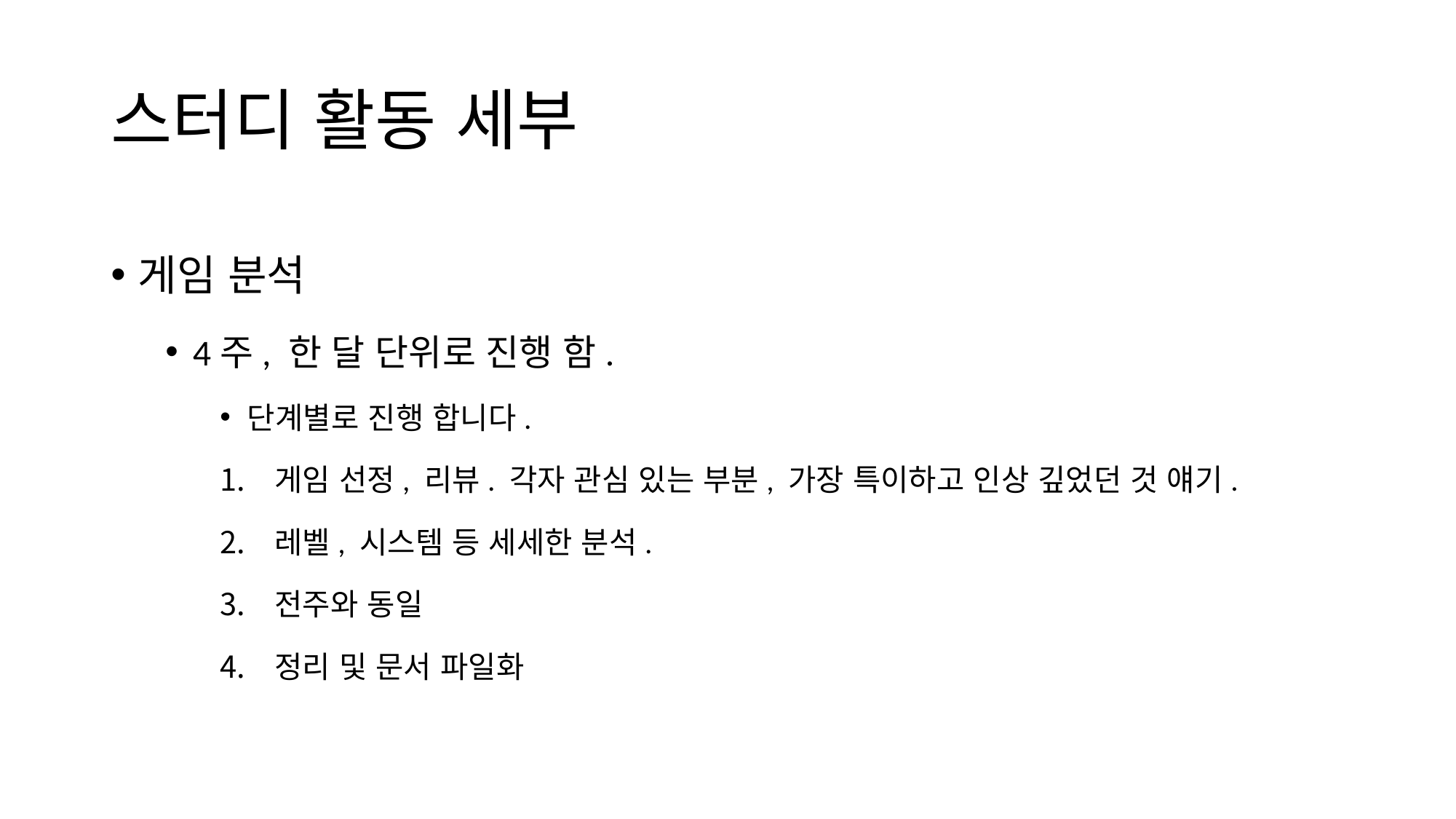

# 스터디 활동 세부
게임 분석
4주, 한 달 단위로 진행 함.
단계별로 진행 합니다.
게임 선정, 리뷰. 각자 관심 있는 부분, 가장 특이하고 인상 깊었던 것 얘기.
레벨, 시스템 등 세세한 분석.
전주와 동일
정리 및 문서 파일화